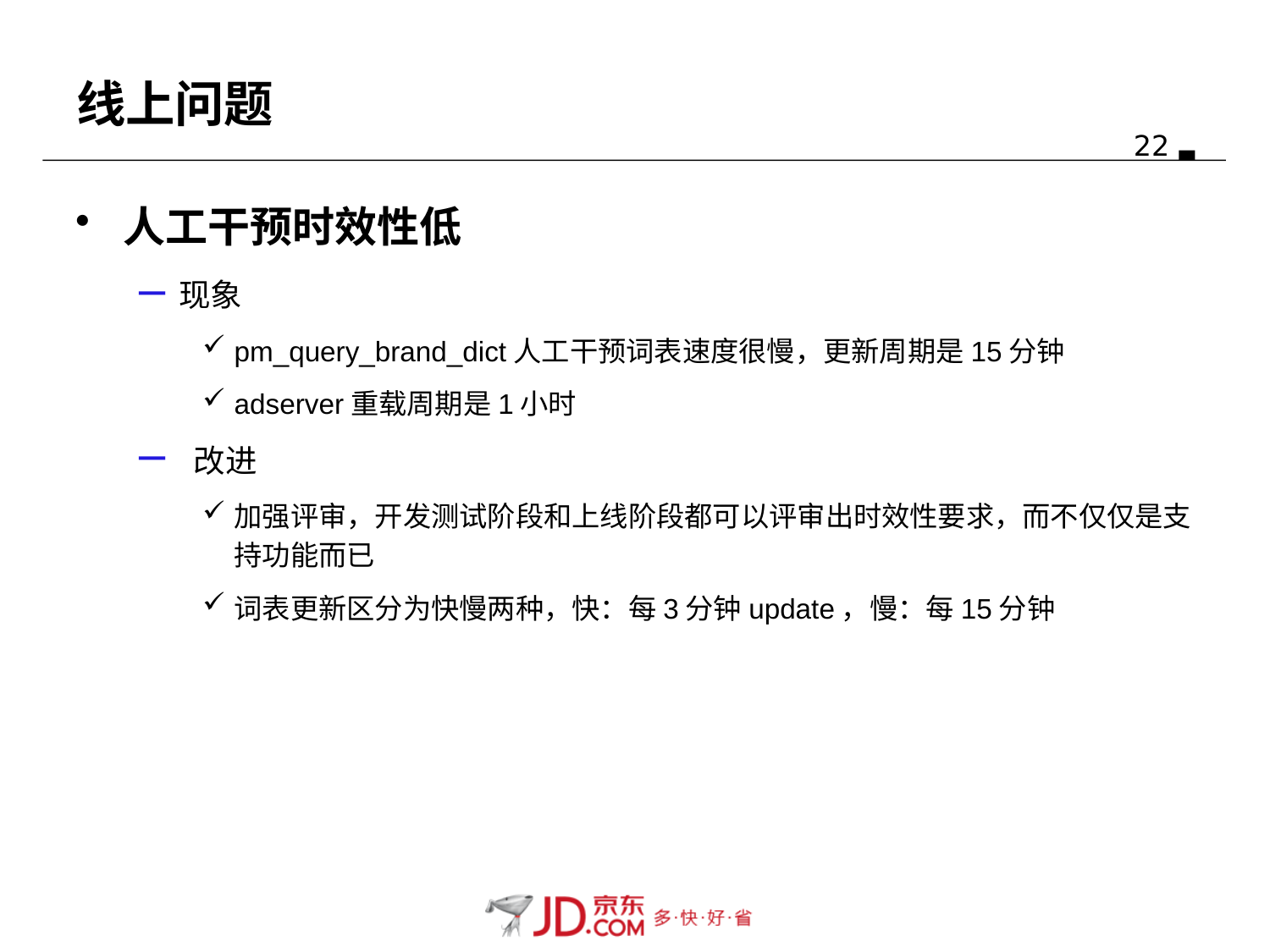

# 线上问题
人工干预时效性低
现象
pm_query_brand_dict人工干预词表速度很慢，更新周期是15分钟
adserver重载周期是1小时
 改进
加强评审，开发测试阶段和上线阶段都可以评审出时效性要求，而不仅仅是支持功能而已
词表更新区分为快慢两种，快：每3分钟update，慢：每15分钟